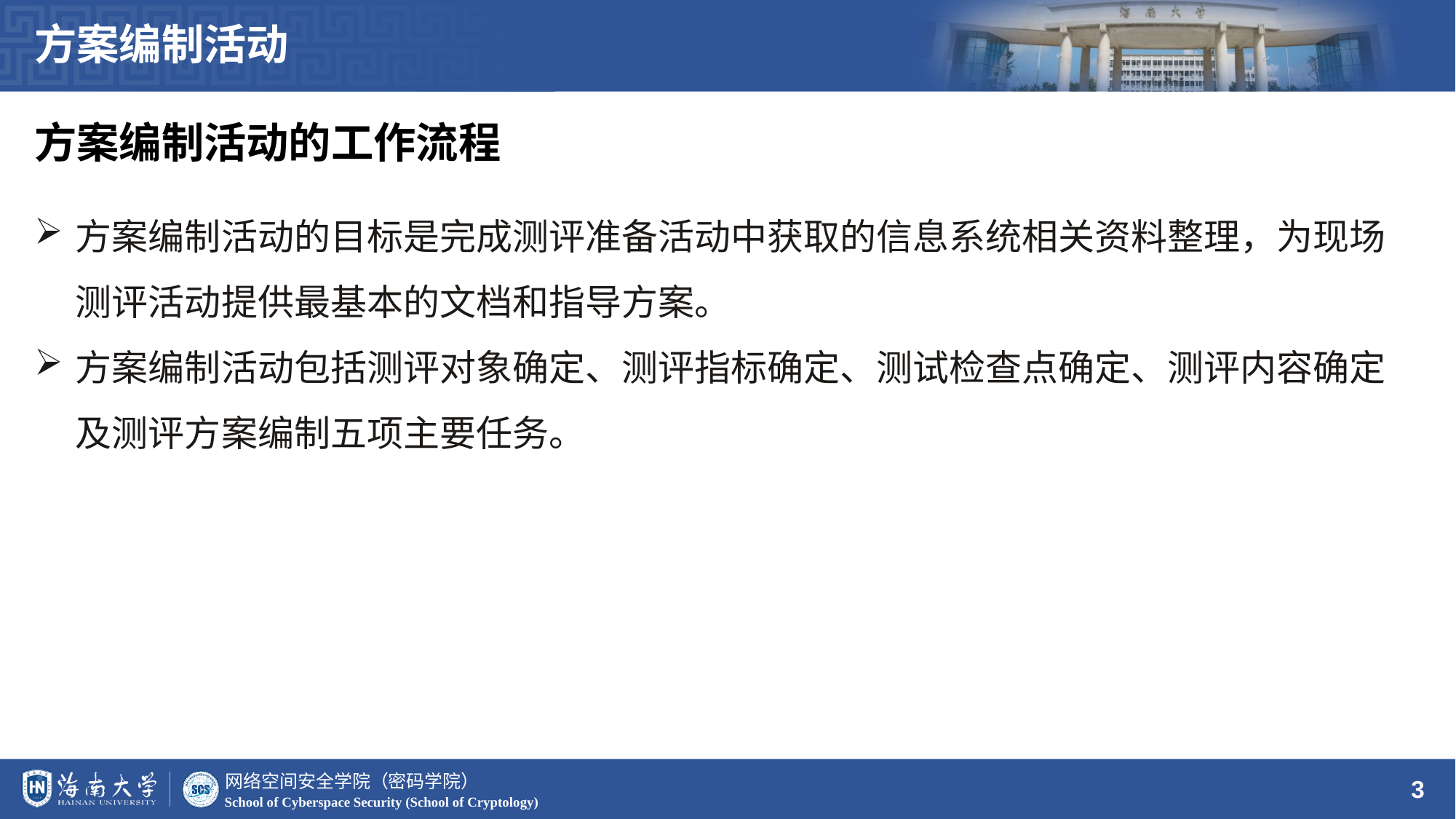

方案编制活动
方案编制活动的工作流程
方案编制活动的目标是完成测评准备活动中获取的信息系统相关资料整理，为现场测评活动提供最基本的文档和指导方案。
方案编制活动包括测评对象确定、测评指标确定、测试检查点确定、测评内容确定及测评方案编制五项主要任务。
3